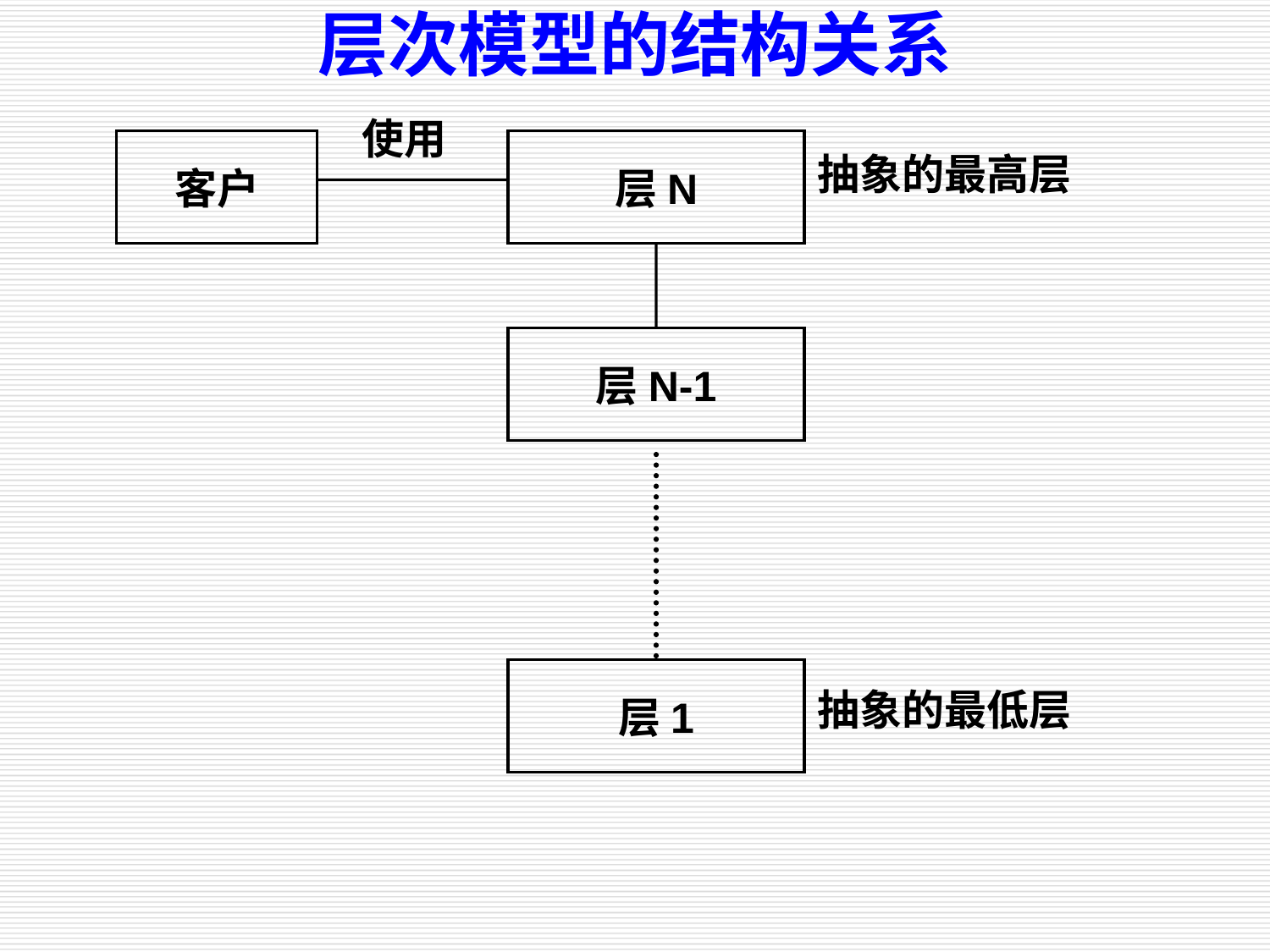

层次模型的结构关系
使用
客户
层N
抽象的最高层

层N-1

层1
抽象的最低层